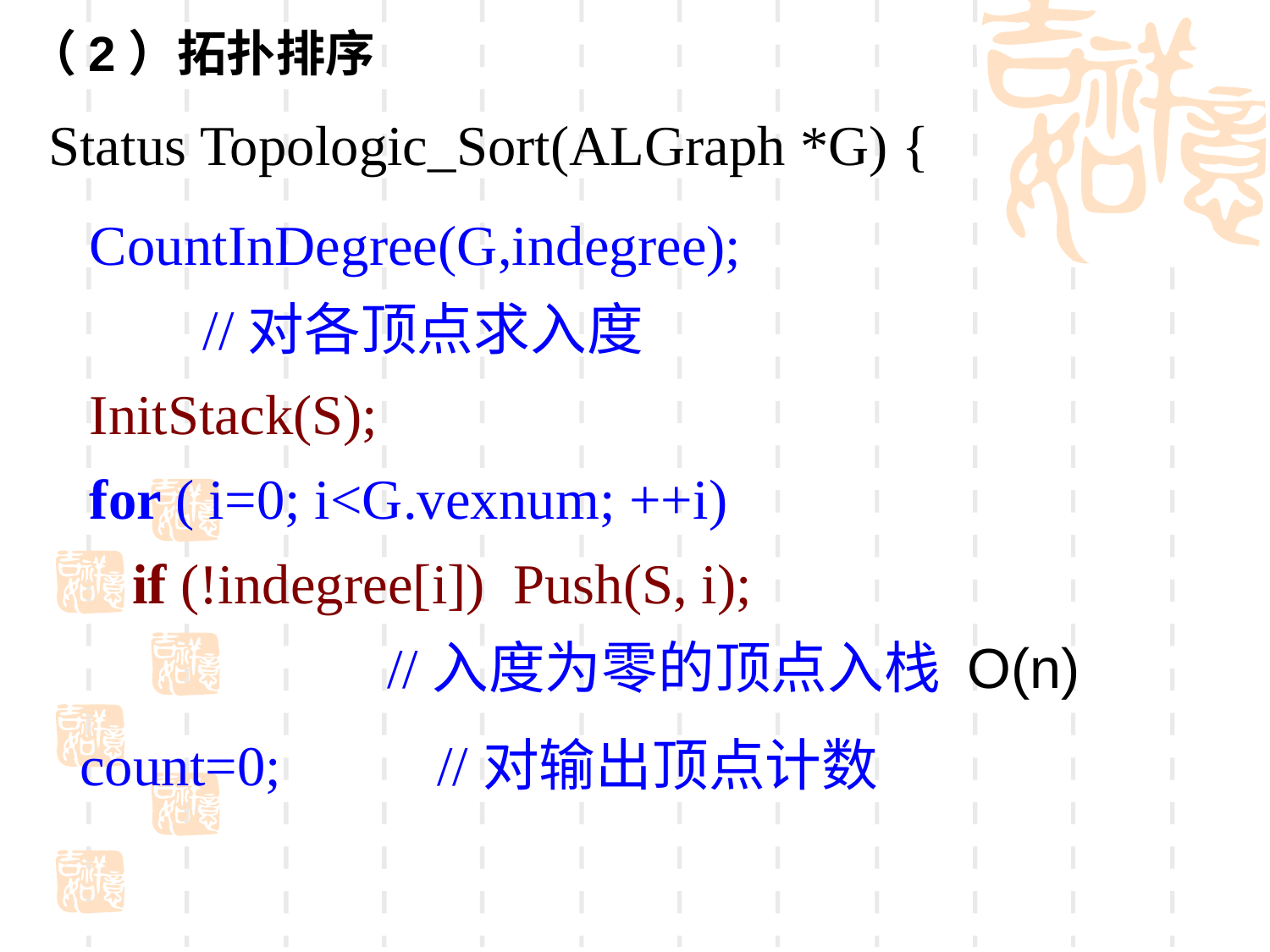

（2）拓扑排序
Status Topologic_Sort(ALGraph *G) {
CountInDegree(G,indegree);
        //对各顶点求入度
InitStack(S);
for ( i=0; i<G.vexnum; ++i)
   if (!indegree[i])  Push(S, i);
                     //入度为零的顶点入栈
O(n)
count=0;           //对输出顶点计数